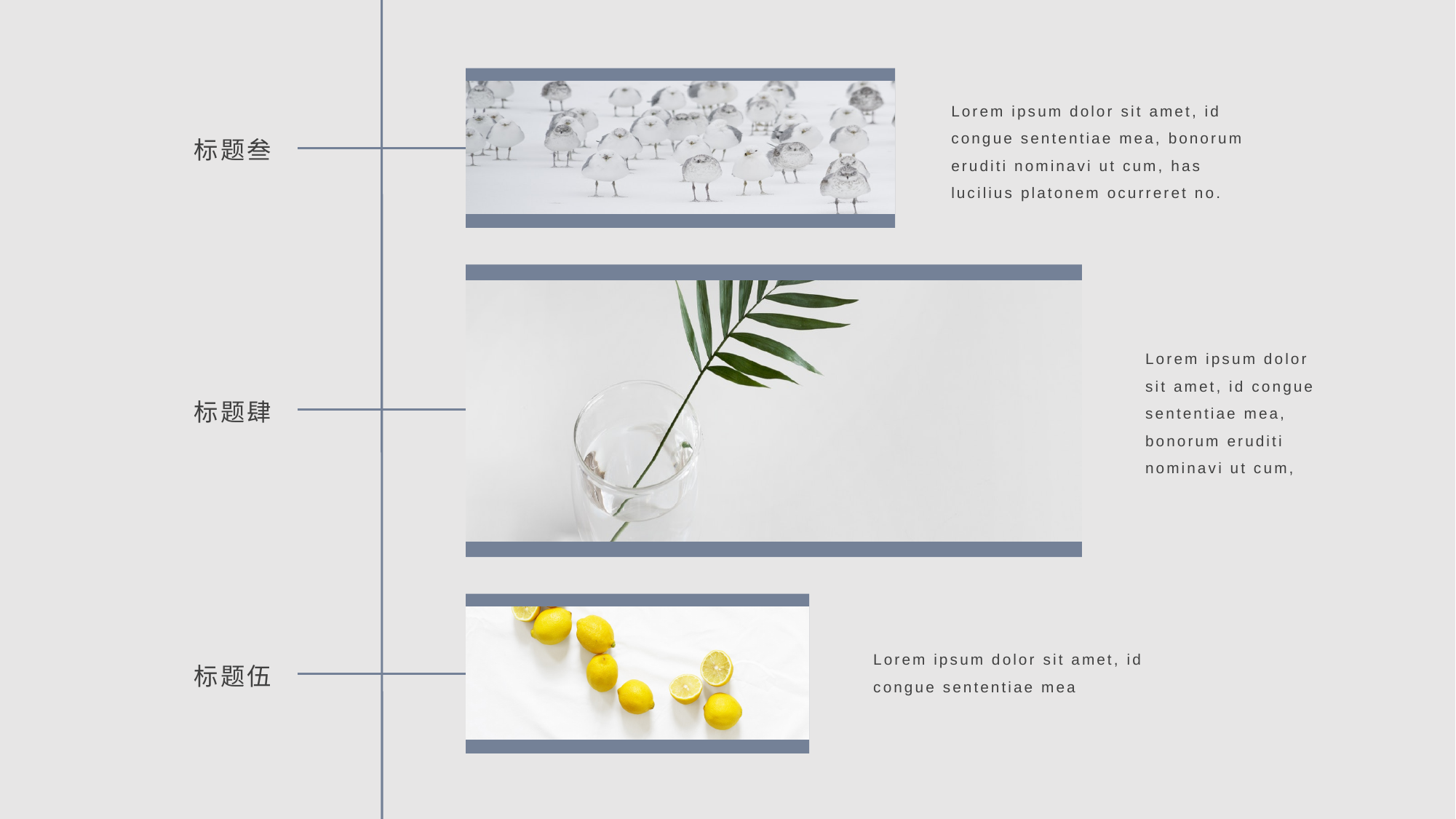

Lorem ipsum dolor sit amet, id congue sententiae mea, bonorum eruditi nominavi ut cum, has lucilius platonem ocurreret no.
标题叁

Lorem ipsum dolor sit amet, id congue sententiae mea, bonorum eruditi nominavi ut cum,
标题肆

Lorem ipsum dolor sit amet, id congue sententiae mea
标题伍